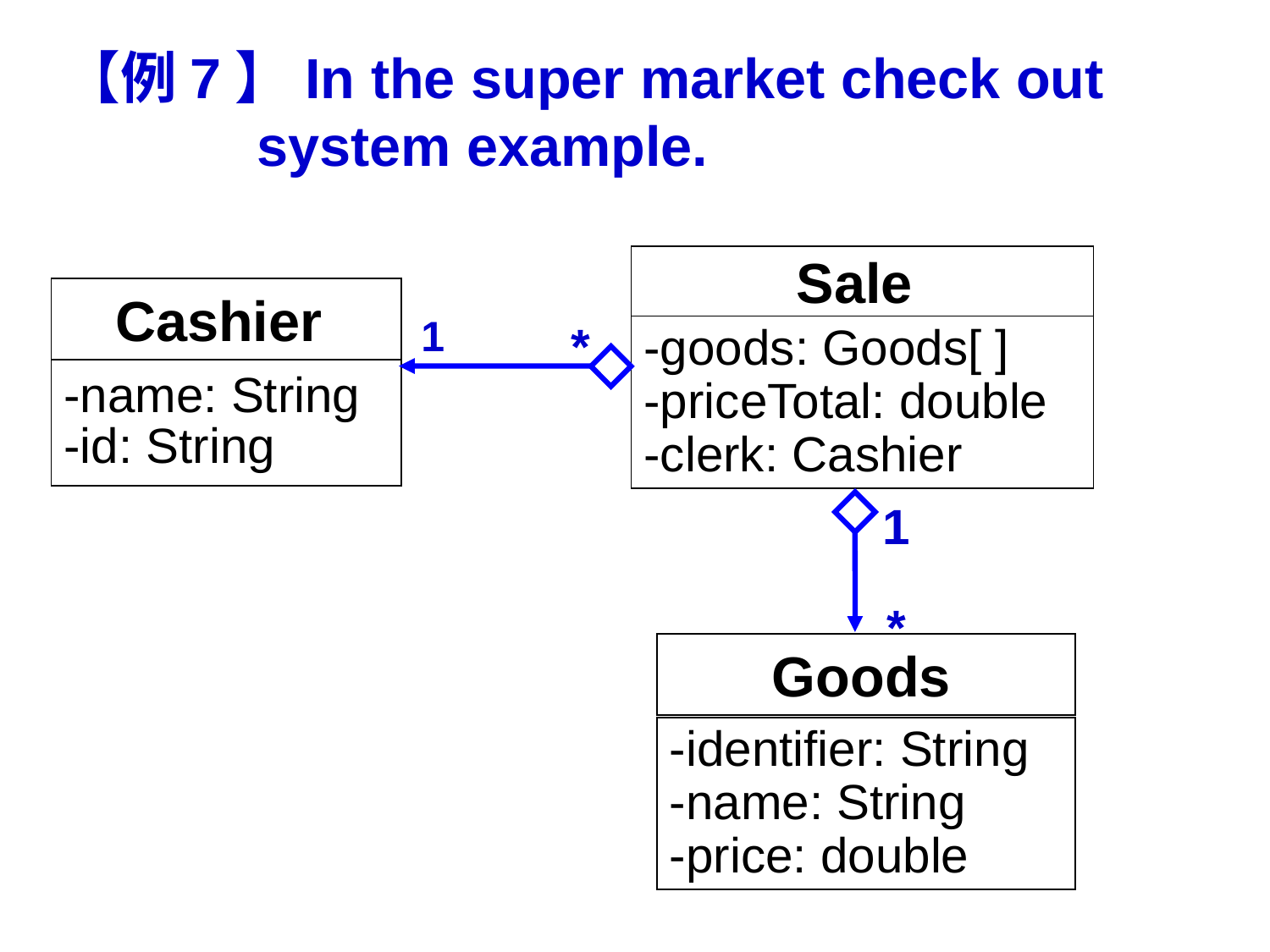

【例7】In the super market check out
              system example.
Sale
Cashier
-name: String
-id: String
1
*

-goods: Goods[ ]
-priceTotal: double
-clerk: Cashier

1
*
Goods
-identifier: String
-name: String
-price: double